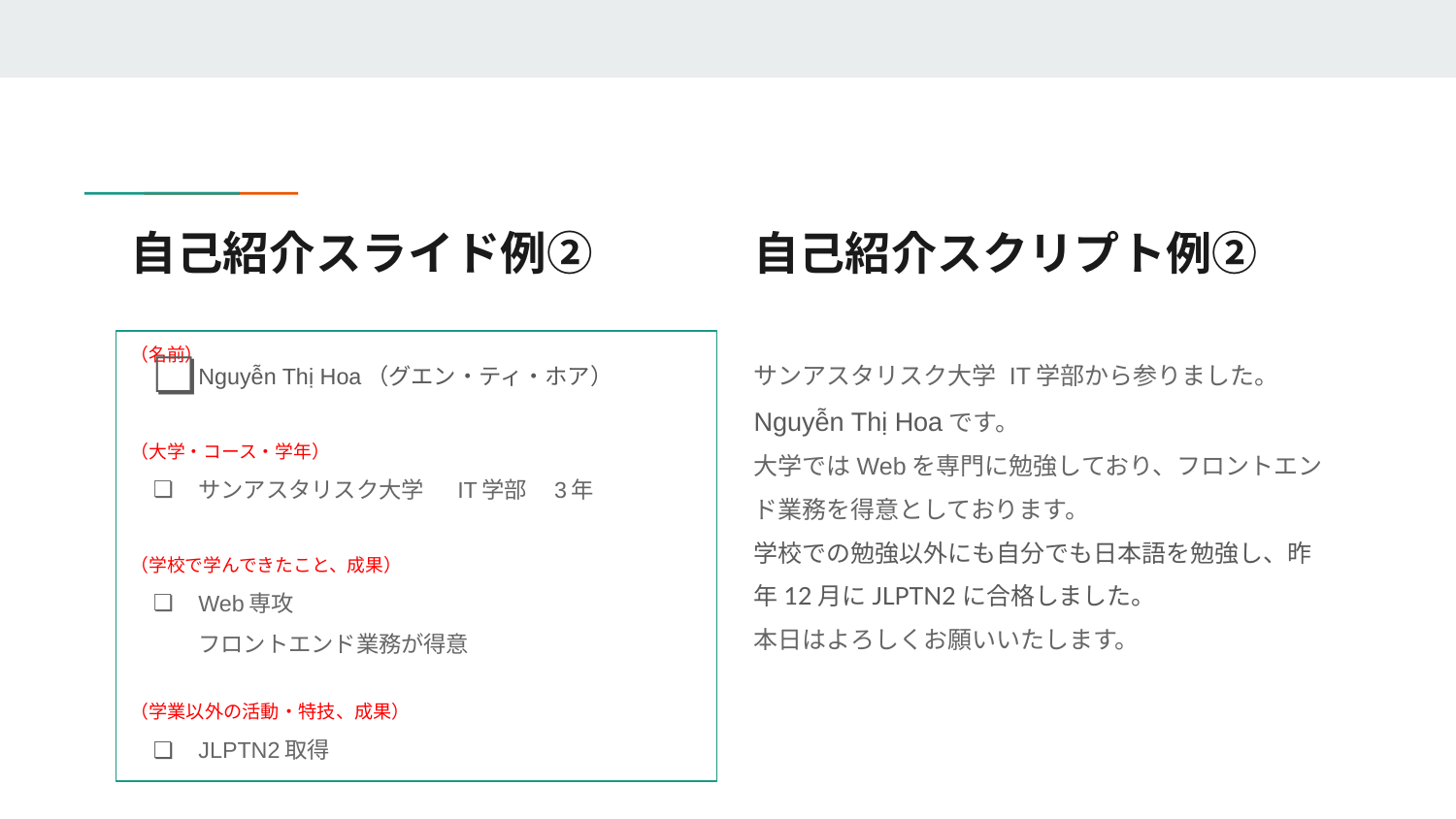

# 自己紹介スライド例②
自己紹介スクリプト例②
（名前）
Nguyễn Thị Hoa（グエン・ティ・ホア）

（大学・コース・学年）
サンアスタリスク大学　 IT学部　3年

（学校で学んできたこと、成果）
Web専攻
フロントエンド業務が得意

（学業以外の活動・特技、成果）
JLPTN2取得

サンアスタリスク大学 IT学部から参りました。
Nguyễn Thị Hoaです。
大学ではWebを専門に勉強しており、フロントエンド業務を得意としております。
学校での勉強以外にも自分でも日本語を勉強し、昨年12月にJLPTN2に合格しました。
本日はよろしくお願いいたします。